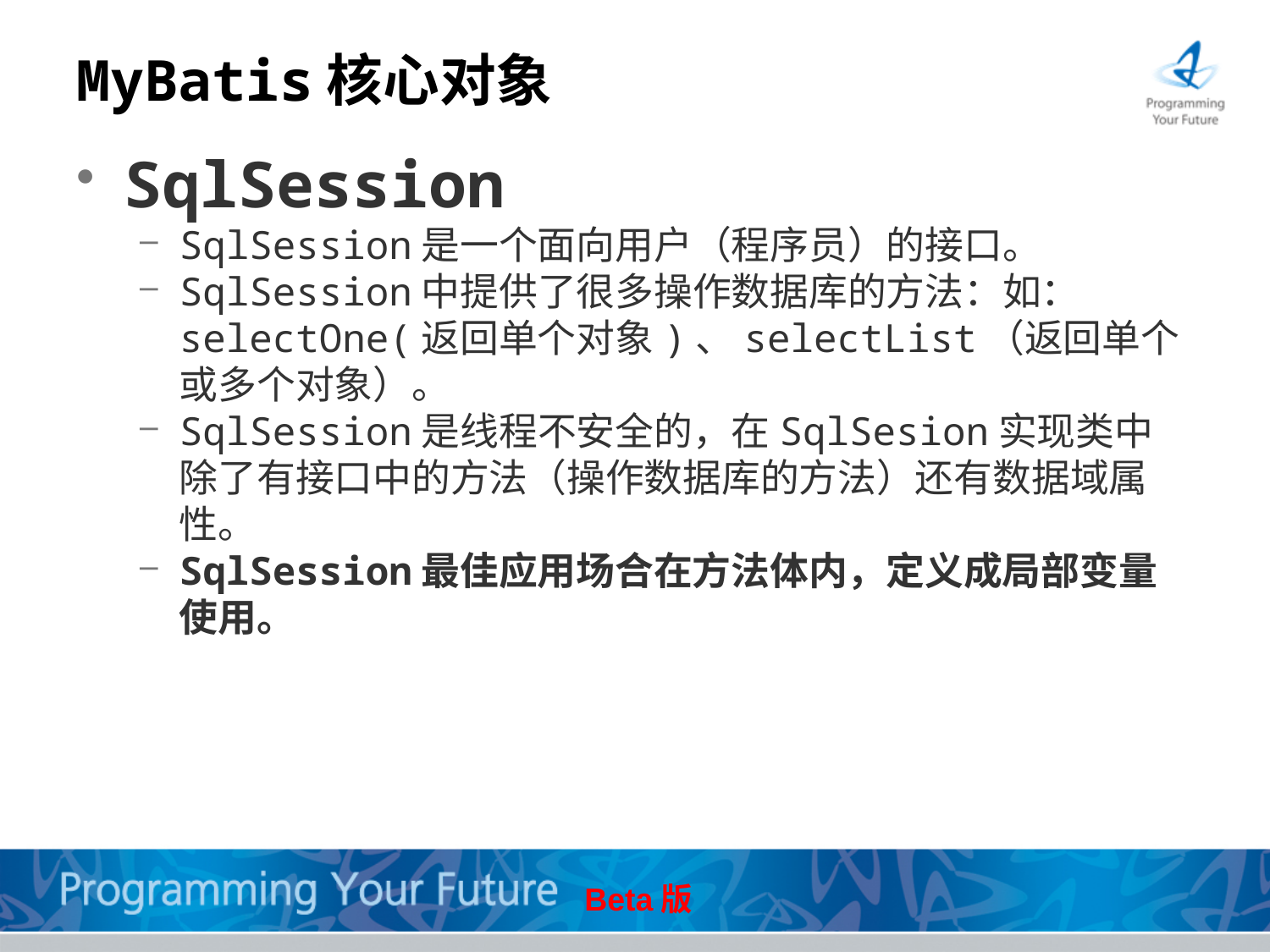

# MyBatis核心对象
SqlSession
SqlSession是一个面向用户（程序员）的接口。
SqlSession中提供了很多操作数据库的方法：如：selectOne(返回单个对象)、selectList（返回单个或多个对象）。
SqlSession是线程不安全的，在SqlSesion实现类中除了有接口中的方法（操作数据库的方法）还有数据域属性。
SqlSession最佳应用场合在方法体内，定义成局部变量使用。